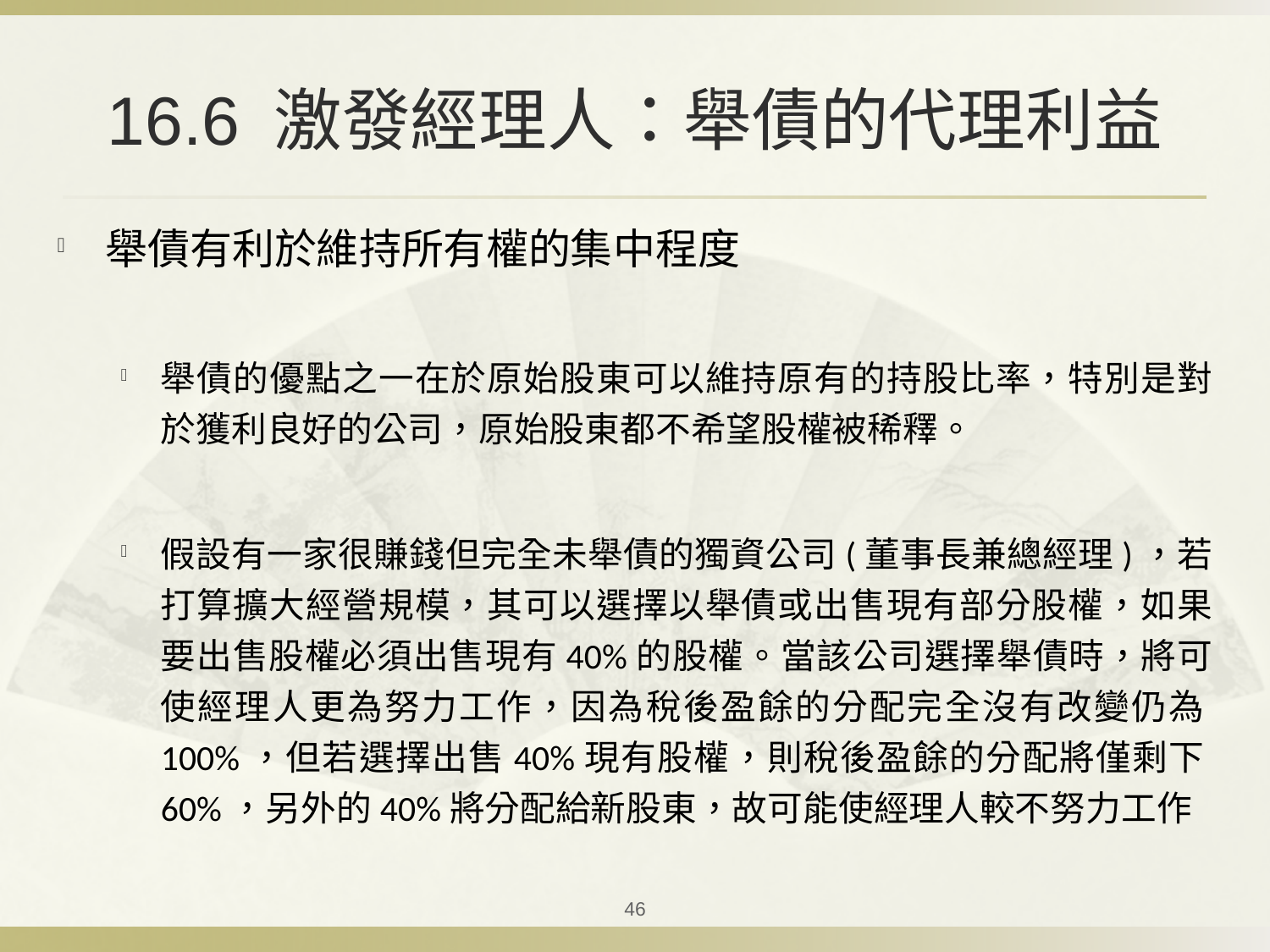

# 16.6 激發經理人：舉債的代理利益
舉債有利於維持所有權的集中程度

舉債的優點之一在於原始股東可以維持原有的持股比率，特別是對於獲利良好的公司，原始股東都不希望股權被稀釋。

假設有一家很賺錢但完全未舉債的獨資公司(董事長兼總經理)，若打算擴大經營規模，其可以選擇以舉債或出售現有部分股權，如果要出售股權必須出售現有40%的股權。當該公司選擇舉債時，將可使經理人更為努力工作，因為稅後盈餘的分配完全沒有改變仍為100%，但若選擇出售40%現有股權，則稅後盈餘的分配將僅剩下60%，另外的40%將分配給新股東，故可能使經理人較不努力工作
46